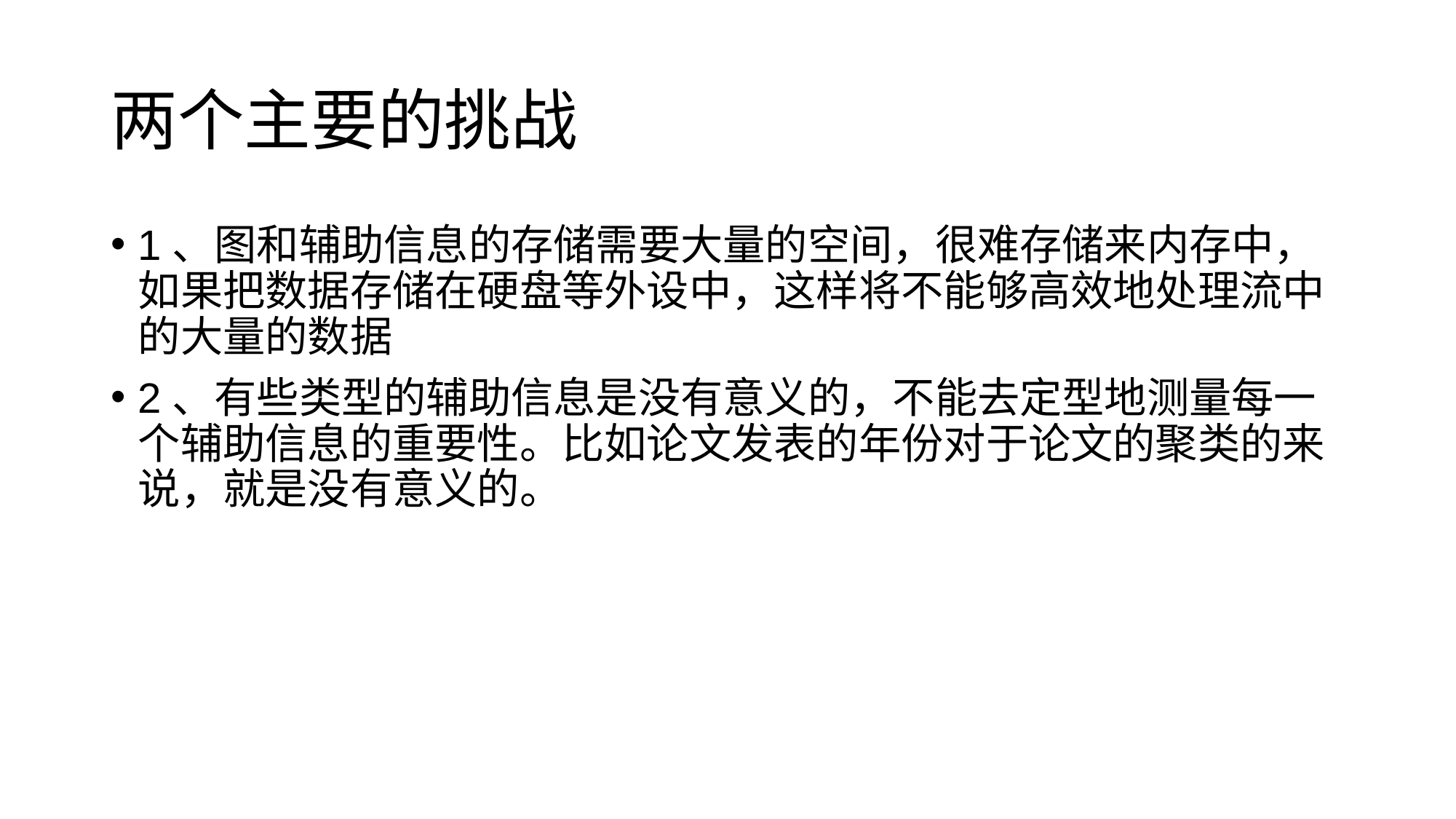

# 两个主要的挑战
1、图和辅助信息的存储需要大量的空间，很难存储来内存中，如果把数据存储在硬盘等外设中，这样将不能够高效地处理流中的大量的数据
2、有些类型的辅助信息是没有意义的，不能去定型地测量每一个辅助信息的重要性。比如论文发表的年份对于论文的聚类的来说，就是没有意义的。